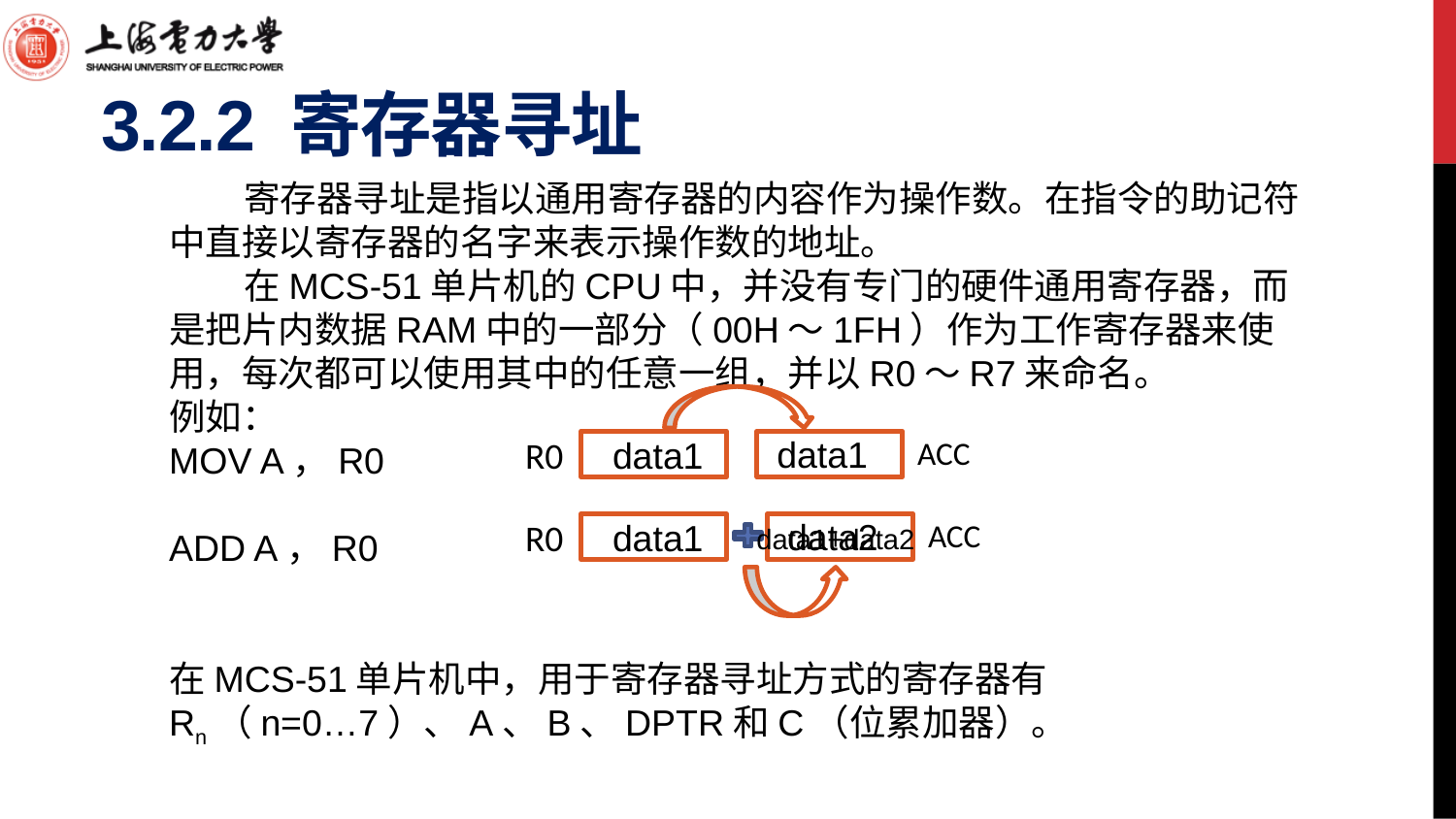

# 3.2.2 寄存器寻址
        寄存器寻址是指以通用寄存器的内容作为操作数。在指令的助记符中直接以寄存器的名字来表示操作数的地址。
        在MCS-51单片机的CPU中，并没有专门的硬件通用寄存器，而是把片内数据RAM中的一部分（00H～1FH）作为工作寄存器来使用，每次都可以使用其中的任意一组，并以R0～R7来命名。
例如：
MOV A，R0

ADD A，R0

在MCS-51单片机中，用于寄存器寻址方式的寄存器有
Rn（n=0…7）、A、B、DPTR和C（位累加器）。

data1

R0
data1
ACC

data2
R0
data1
ACC

data1+data2